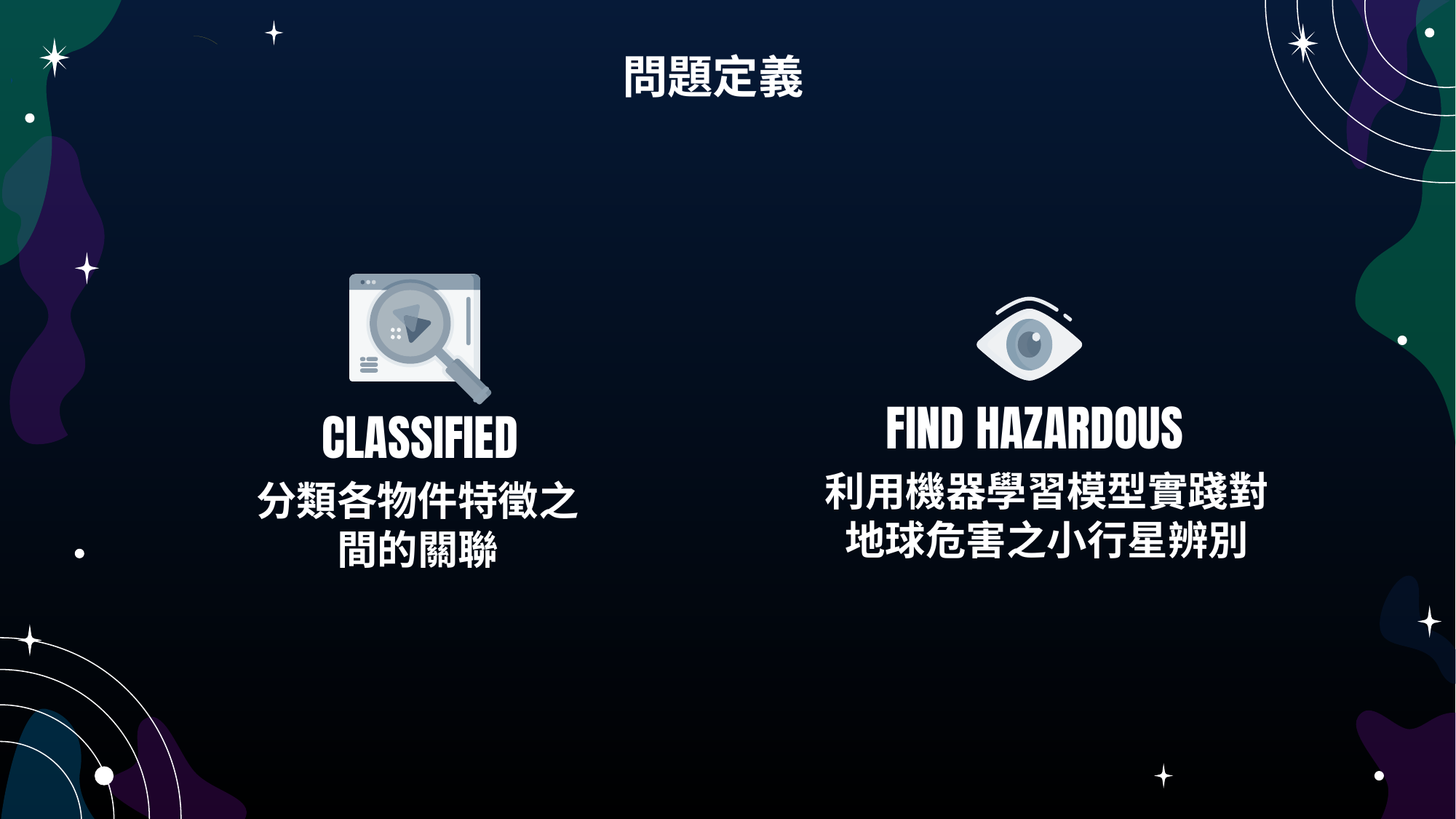

# 問題定義

FIND HAZARDOUS
CLASSIFIED
利用機器學習模型實踐對地球危害之小行星辨別
分類各物件特徵之間的關聯